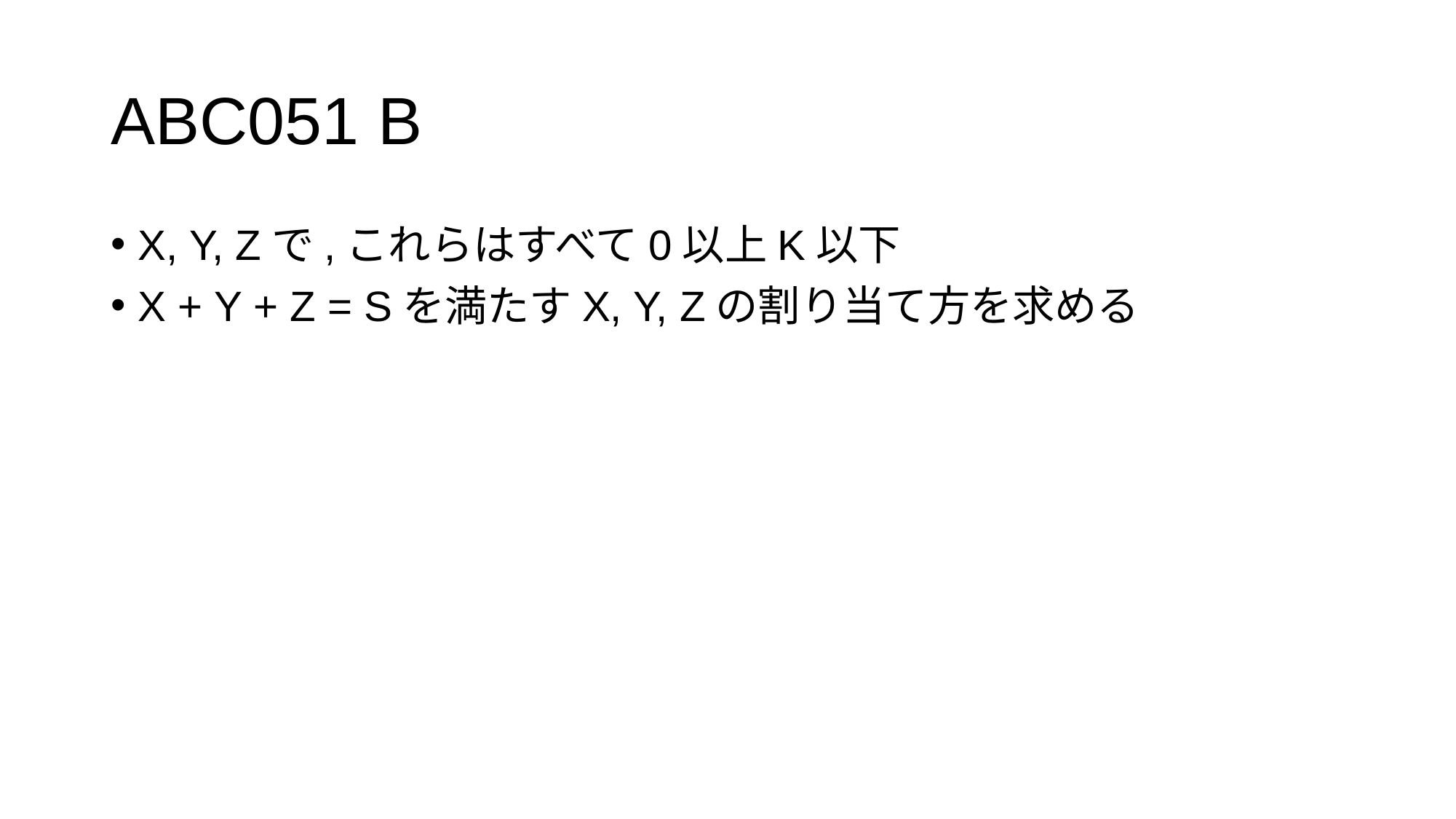

# ABC051 B
X, Y, Zで,これらはすべて0以上K以下
X + Y + Z = Sを満たすX, Y, Zの割り当て方を求める